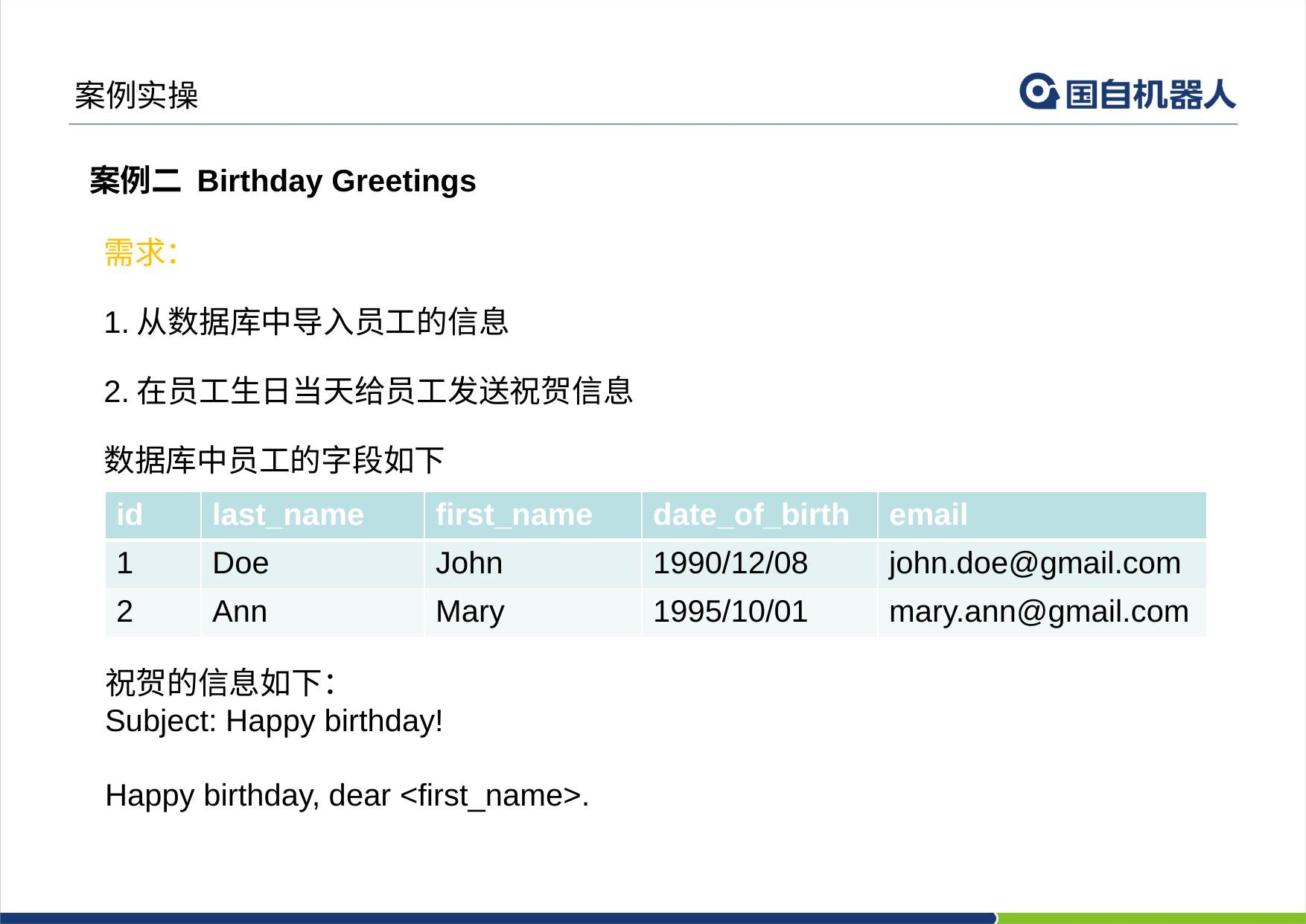

案例实操
案例二 Birthday Greetings
需求：
1.从数据库中导入员工的信息
2.在员工生日当天给员工发送祝贺信息
数据库中员工的字段如下

| id | last\_name | first\_name | date\_of\_birth | email |
| --- | --- | --- | --- | --- |
| 1 | Doe | John | 1990/12/08 | john.doe@gmail.com |
| 2 | Ann | Mary | 1995/10/01 | mary.ann@gmail.com |
祝贺的信息如下：
Subject: Happy birthday!

Happy birthday, dear <first_name>.